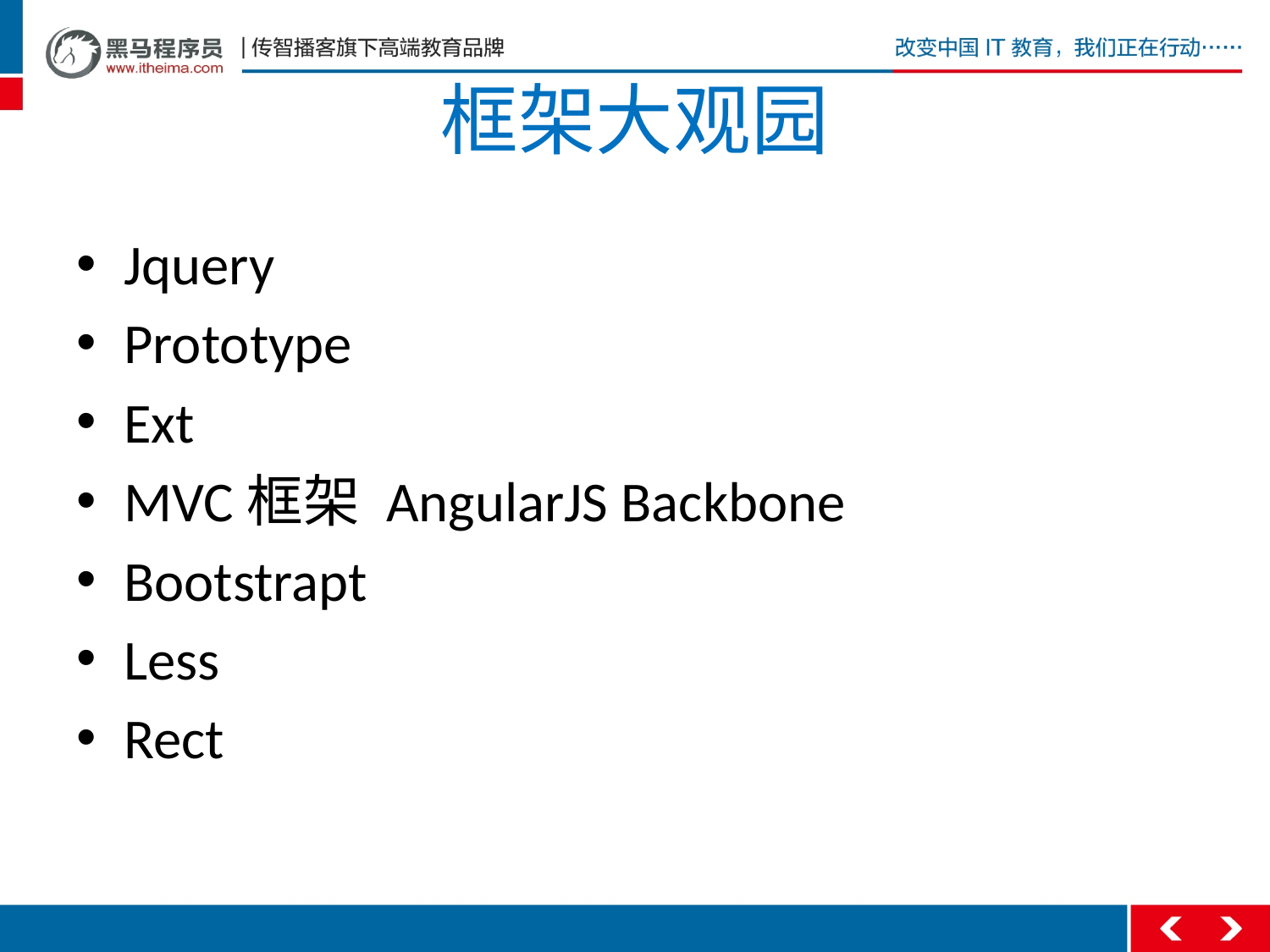

# 框架大观园
Jquery
Prototype
Ext
MVC框架 AngularJS Backbone
Bootstrapt
Less
Rect